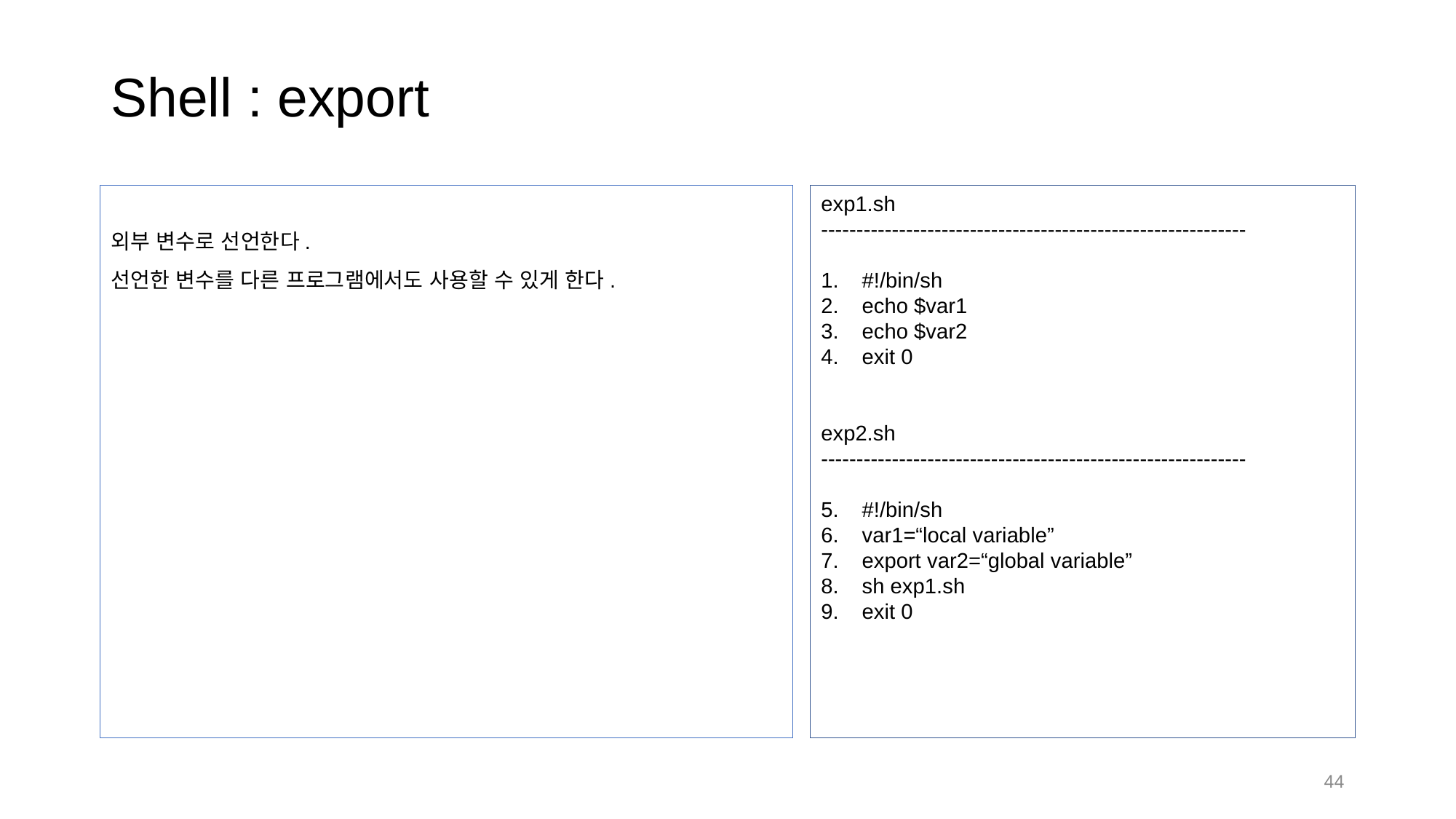

# Shell : export

외부 변수로 선언한다.
선언한 변수를 다른 프로그램에서도 사용할 수 있게 한다.

exp1.sh
------------------------------------------------------------

#!/bin/sh
echo $var1
echo $var2
exit 0

exp2.sh
------------------------------------------------------------

#!/bin/sh
var1=“local variable”
export var2=“global variable”
sh exp1.sh
exit 0

44